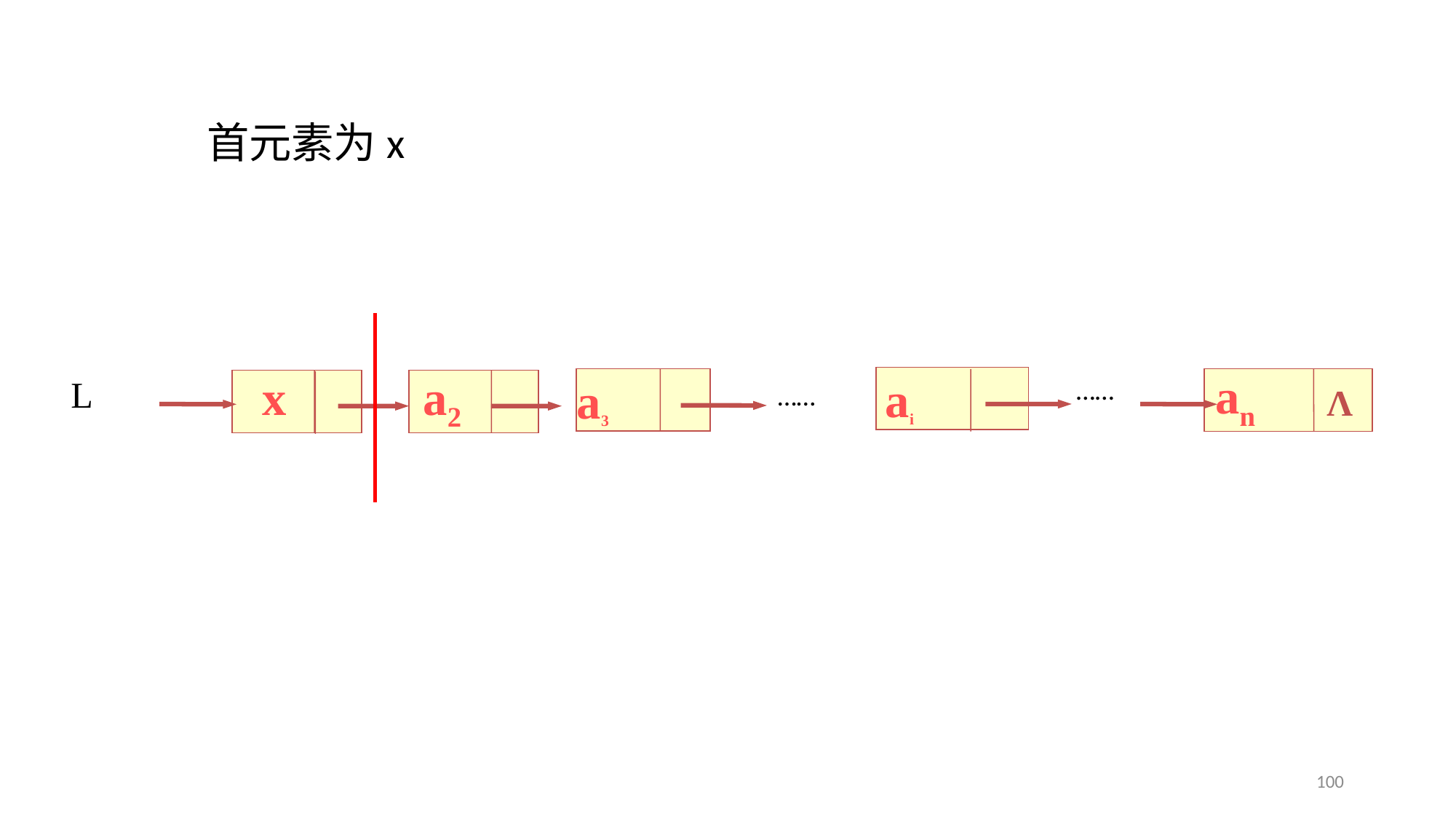

首元素为x
an
x
a2
ai
a3
L

……

……
Λ

100